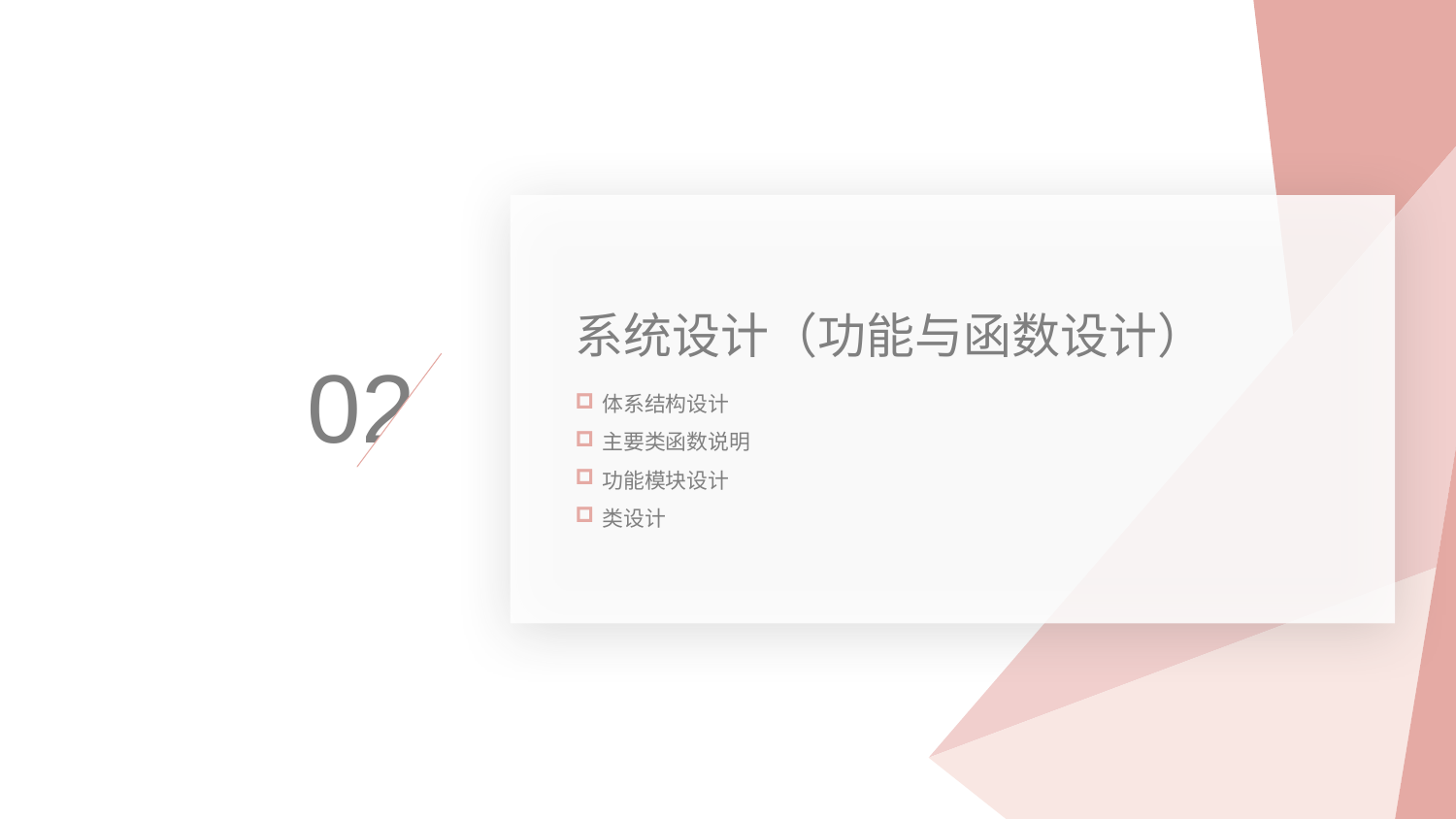

系统设计（功能与函数设计）
02

体系结构设计
主要类函数说明
功能模块设计
类设计